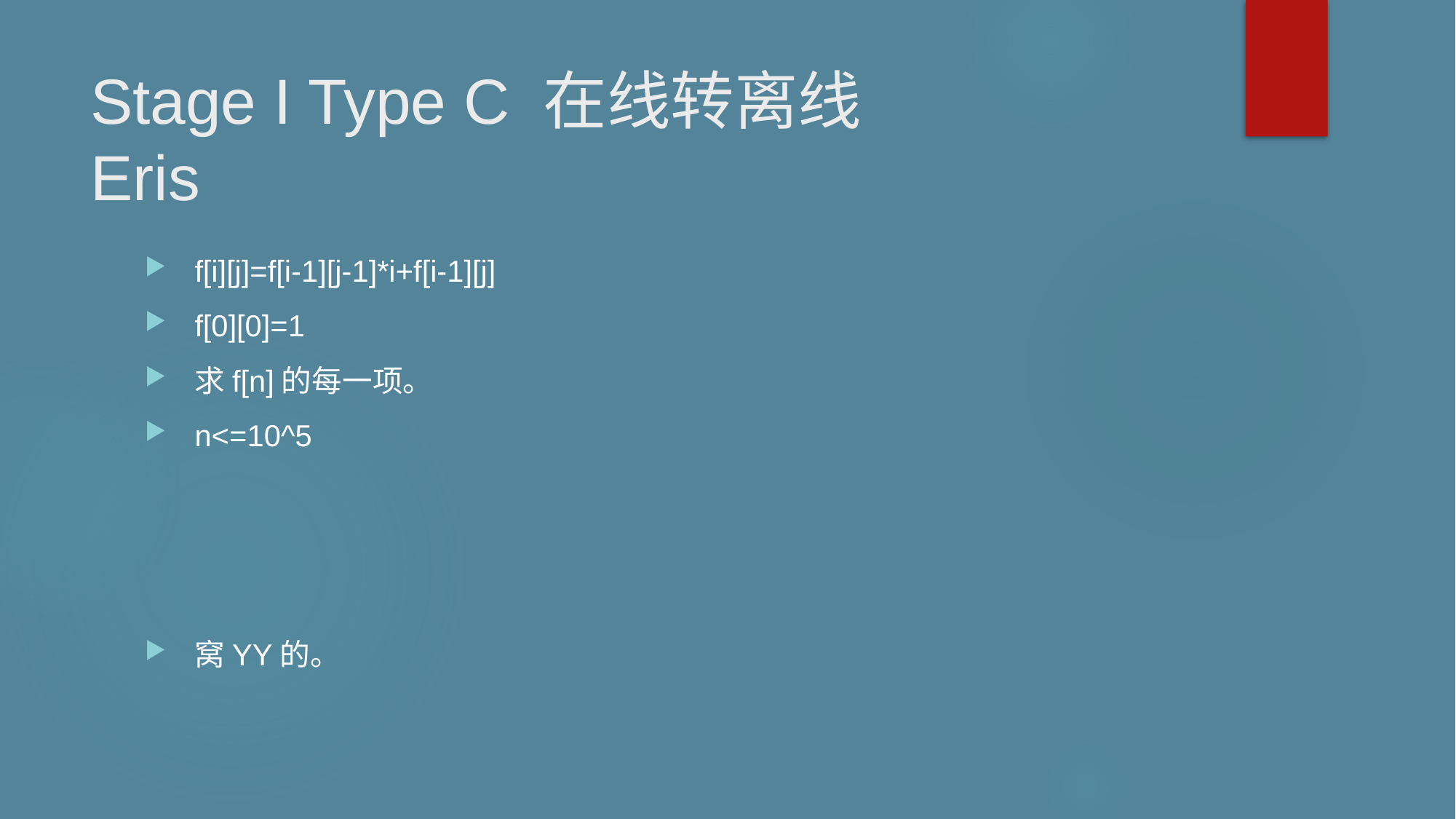

# Stage I Type C 在线转离线 Eris
f[i][j]=f[i-1][j-1]*i+f[i-1][j]
f[0][0]=1
求f[n]的每一项。
n<=10^5

窝YY的。